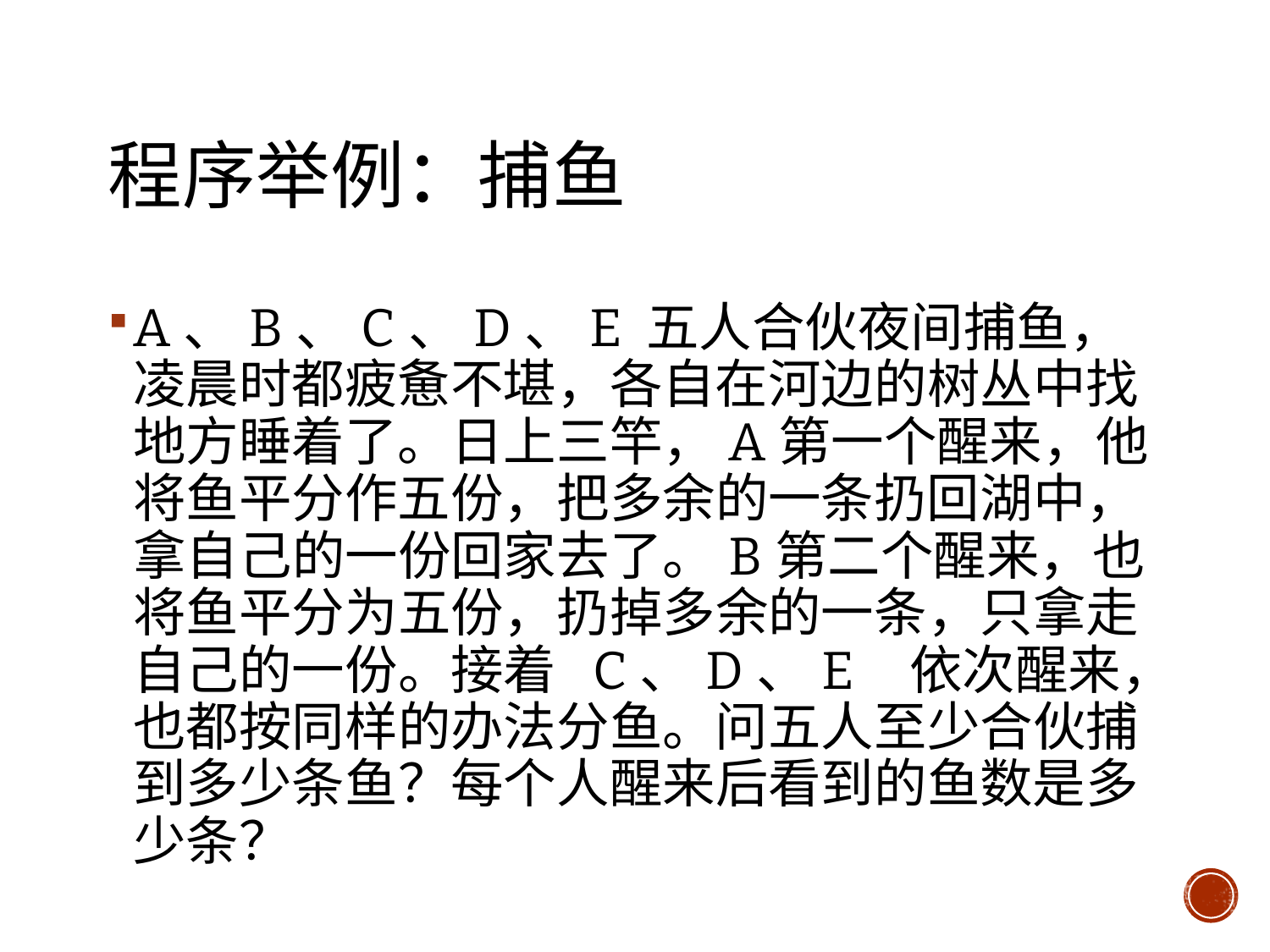

# 程序举例：捕鱼
A、B、C、D、E 五人合伙夜间捕鱼，凌晨时都疲惫不堪，各自在河边的树丛中找地方睡着了。日上三竿，A第一个醒来，他将鱼平分作五份，把多余的一条扔回湖中，拿自己的一份回家去了。B第二个醒来，也将鱼平分为五份，扔掉多余的一条，只拿走自己的一份。接着  C、D、E    依次醒来，也都按同样的办法分鱼。问五人至少合伙捕到多少条鱼？每个人醒来后看到的鱼数是多少条？